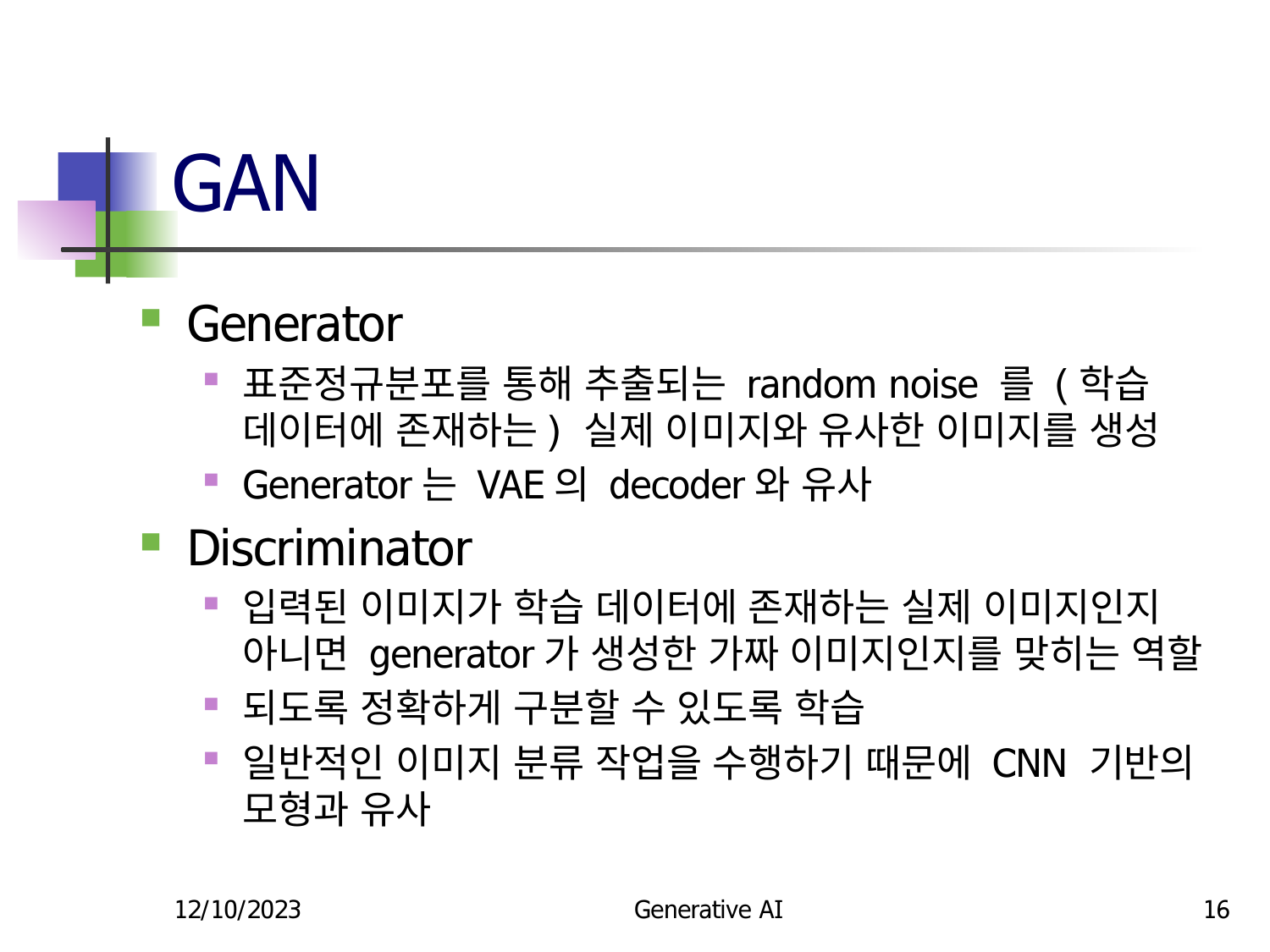

# GAN
Generator
표준정규분포를 통해 추출되는 random noise 를 (학습 데이터에 존재하는) 실제 이미지와 유사한 이미지를 생성
Generator는 VAE의 decoder와 유사
Discriminator
입력된 이미지가 학습 데이터에 존재하는 실제 이미지인지 아니면 generator가 생성한 가짜 이미지인지를 맞히는 역할
되도록 정확하게 구분할 수 있도록 학습
일반적인 이미지 분류 작업을 수행하기 때문에 CNN 기반의 모형과 유사
12/10/2023
Generative AI
16